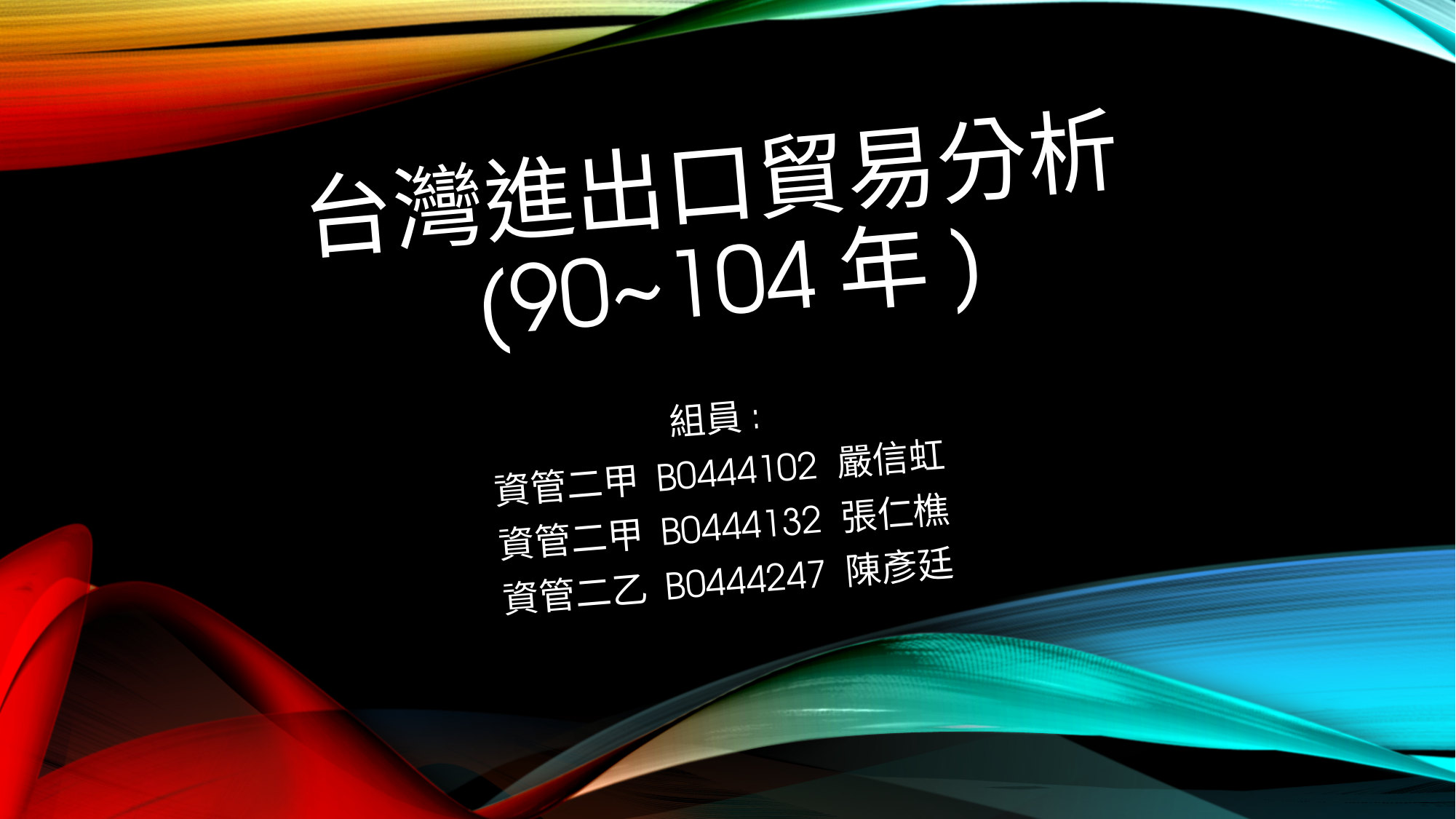

# 台灣進出口貿易分析(90~104年)
組員:
資管二甲 B0444102 嚴信虹
資管二甲 B0444132 張仁樵
資管二乙 B0444247 陳彥廷